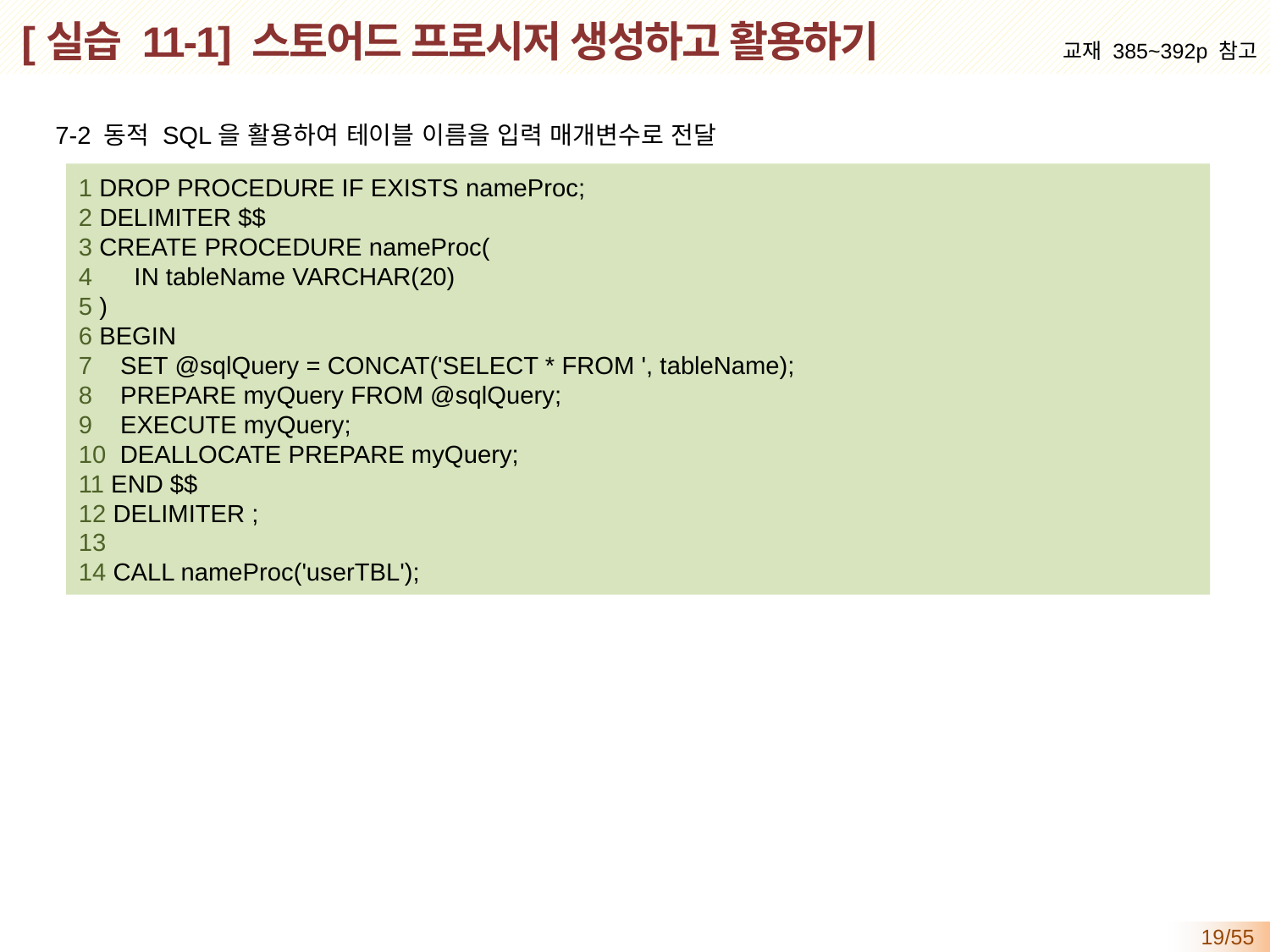

# [실습 11-1] 스토어드 프로시저 생성하고 활용하기
교재 385~392p 참고
   7-2 동적 SQL을 활용하여 테이블 이름을 입력 매개변수로 전달
1 DROP PROCEDURE IF EXISTS nameProc;
2 DELIMITER $$
3 CREATE PROCEDURE nameProc(
4      IN tableName VARCHAR(20)
5 )
6 BEGIN
7    SET @sqlQuery = CONCAT('SELECT * FROM ', tableName);
8    PREPARE myQuery FROM @sqlQuery;
9    EXECUTE myQuery;
10  DEALLOCATE PREPARE myQuery;
11 END $$
12 DELIMITER ;
13
14 CALL nameProc('userTBL');